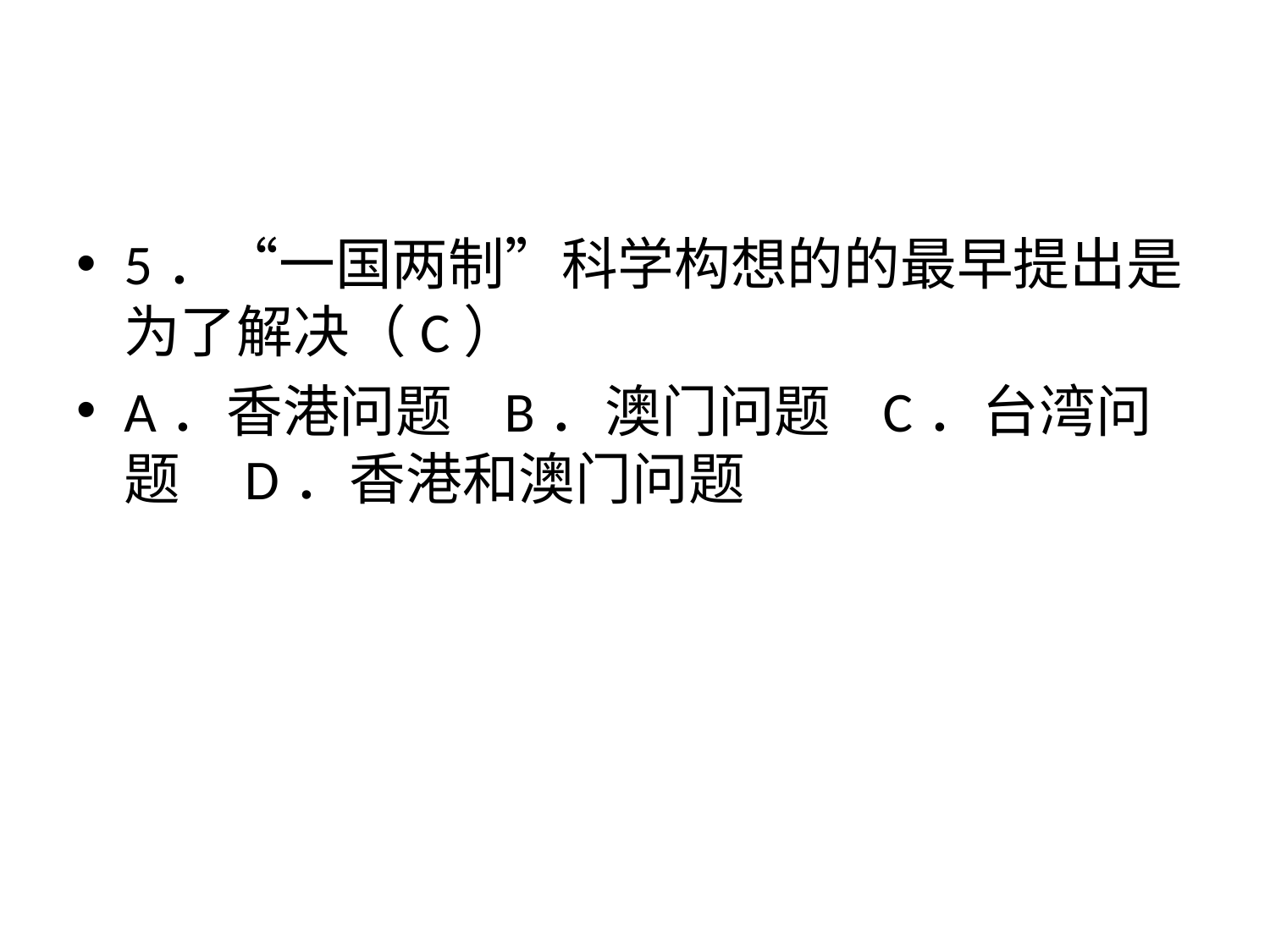

#
5．“一国两制”科学构想的的最早提出是为了解决（C）
A．香港问题   B．澳门问题   C．台湾问题    D．香港和澳门问题